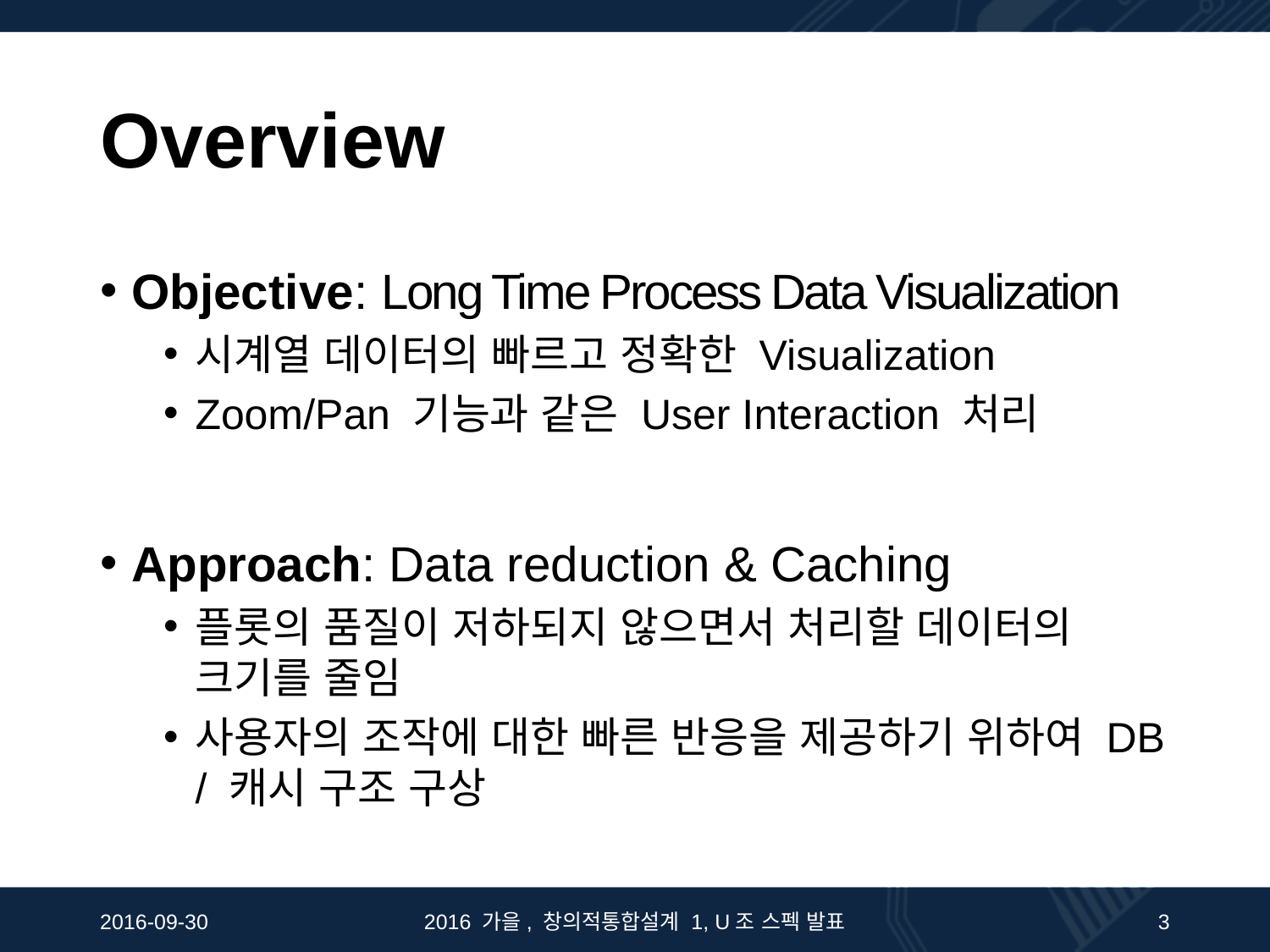

# Overview
Objective: Long Time Process Data Visualization
시계열 데이터의 빠르고 정확한 Visualization
Zoom/Pan 기능과 같은 User Interaction 처리

Approach: Data reduction & Caching
플롯의 품질이 저하되지 않으면서 처리할 데이터의 크기를 줄임
사용자의 조작에 대한 빠른 반응을 제공하기 위하여 DB / 캐시 구조 구상
2016-09-30
2016 가을, 창의적통합설계 1, U조 스펙 발표
3